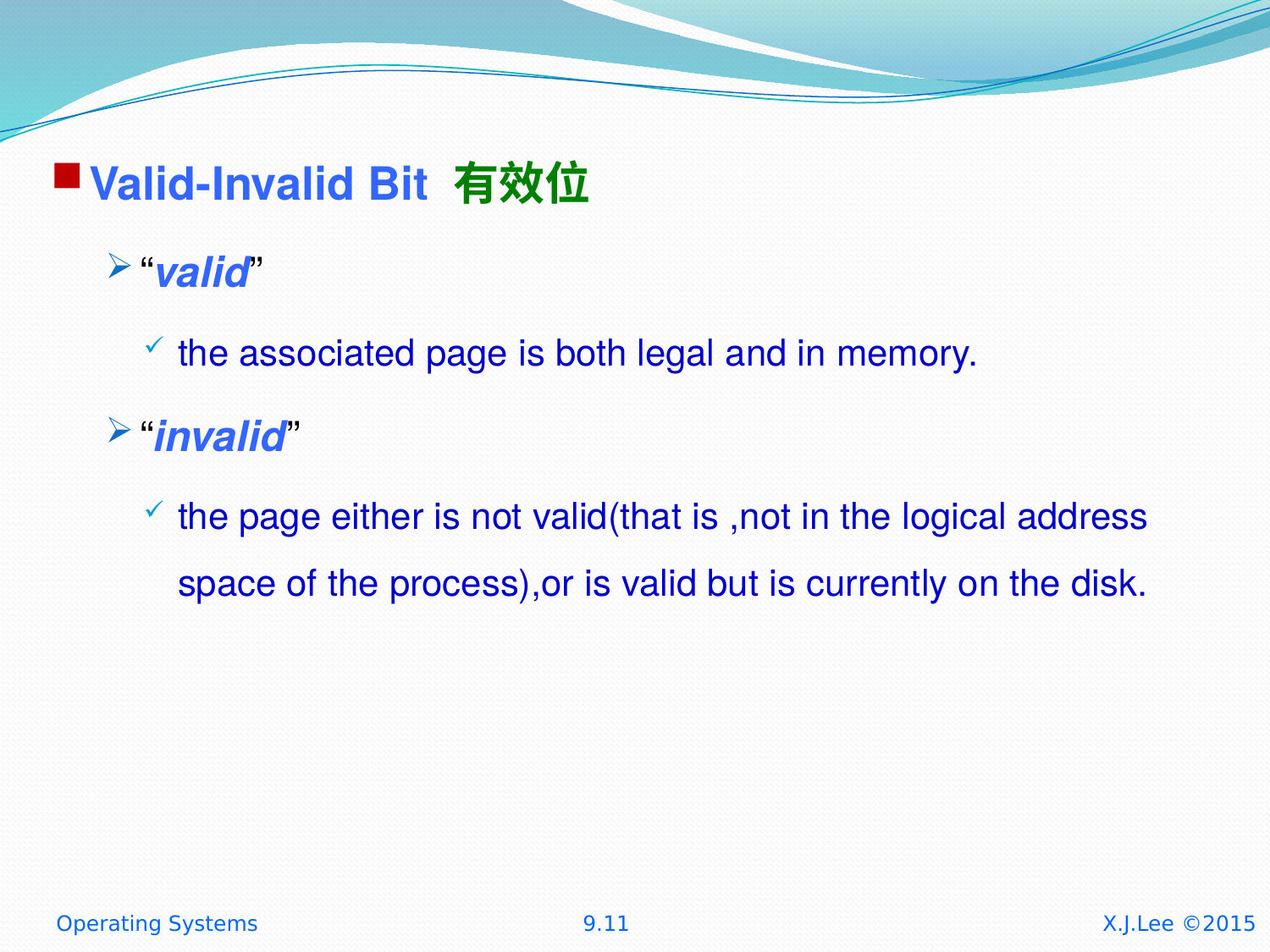

Valid-Invalid Bit 有效位
“valid”
the associated page is both legal and in memory.
“invalid”
the page either is not valid(that is ,not in the logical address space of the process),or is valid but is currently on the disk.
Operating Systems
9.11
X.J.Lee ©2015